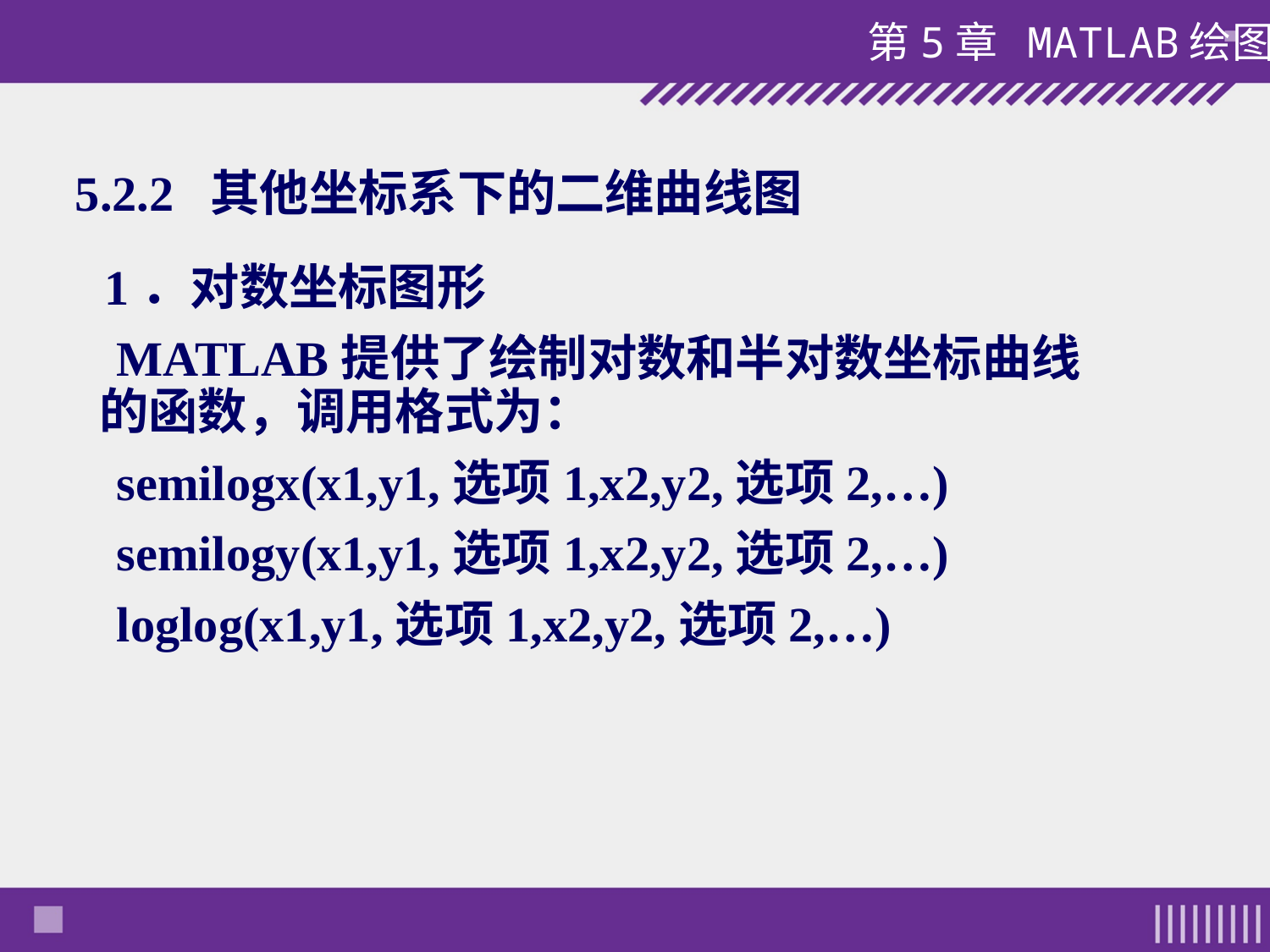

#
5.2.2  其他坐标系下的二维曲线图
   1．对数坐标图形
    MATLAB提供了绘制对数和半对数坐标曲线的函数，调用格式为：
    semilogx(x1,y1,选项1,x2,y2,选项2,…)
    semilogy(x1,y1,选项1,x2,y2,选项2,…)
    loglog(x1,y1,选项1,x2,y2,选项2,…)